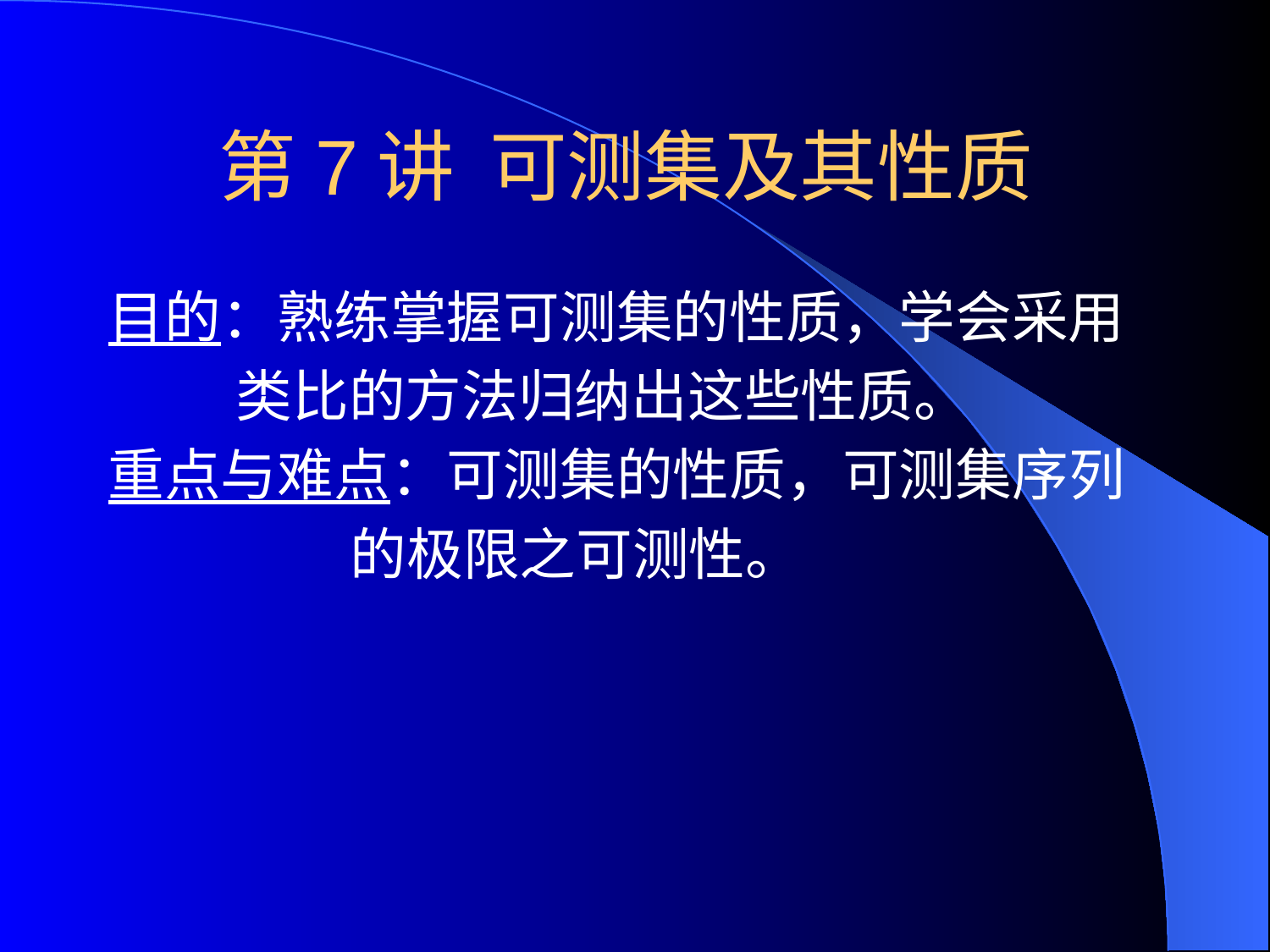

# 第7讲  可测集及其性质
目的：熟练掌握可测集的性质，学会采用
         类比的方法归纳出这些性质。
重点与难点：可测集的性质，可测集序列
                  的极限之可测性。